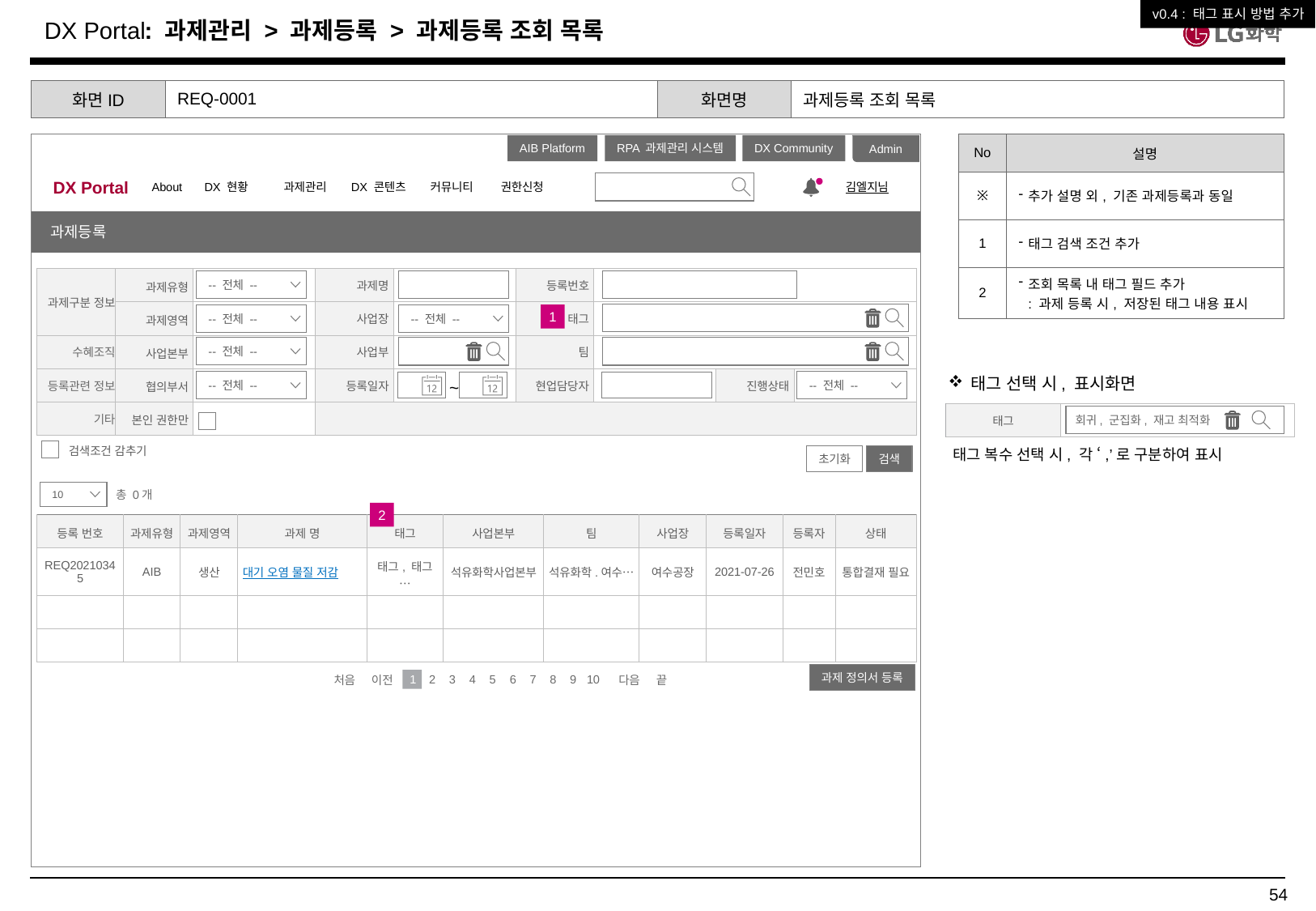

v0.4 : 태그 표시 방법 추가
: 과제관리 > 과제등록 > 과제등록 조회 목록
| 화면ID | REQ-0001 | 화면명 | 과제등록 조회 목록 |
| --- | --- | --- | --- |

| No | 설명 |
| --- | --- |
| ※ | 추가 설명 외, 기존 과제등록과 동일 |
| 1 | 태그 검색 조건 추가 |
| 2 | 조회 목록 내 태그 필드 추가 : 과제 등록 시, 저장된 태그 내용 표시 |

Admin
DX Portal

About
DX 현황
과제관리
DX 콘텐츠
커뮤니티
권한신청
김엘지님

AIB Platform
RPA 과제관리 시스템
DX Community
공지사항

과제등록
| 과제구분 정보 | 과제유형 |  | 과제명 |  | 등록번호 |  |  |  |
| --- | --- | --- | --- | --- | --- | --- | --- | --- |
|  | 과제영역 |  | 사업장 |  | 태그 |  |  |  |
| 수혜조직 | 사업본부 |  | 사업부 |  | 팀 |  |  |  |
| 등록관련 정보 | 협의부서 |  | 등록일자 |  | 현업담당자 |  | 진행상태 |  |
| 기타 | 본인 권한만 |  |  |  |  |  |  |  |
-- 전체 --

-- 전체 --

-- 전체 --

1
-- 전체 --

태그 선택 시, 표시화면
~

-- 전체 --

-- 전체 --

| 태그 |  |
| --- | --- |
회귀, 군집화, 재고 최적화

태그 복수 선택 시, 각 ‘,’로 구분하여 표시

검색조건 감추기
초기화
검색
총 0개
10

2
| 등록 번호 | 과제유형 | 과제영역 | 과제 명 | 태그 | 사업본부 | 팀 | 사업장 | 등록일자 | 등록자 | 상태 |
| --- | --- | --- | --- | --- | --- | --- | --- | --- | --- | --- |
| REQ20210345 | AIB | 생산 | 대기 오염 물질 저감 | 태그, 태그… | 석유화학사업본부 | 석유화학.여수… | 여수공장 | 2021-07-26 | 전민호 | 통합결재 필요 |
|  |  |  |  |  |  |  |  |  |  |  |
|  |  |  |  |  |  |  |  |  |  |  |
과제 정의서 등록
처음     이전
다음     끝
1
2
3
4
5
6
7
8
9
10